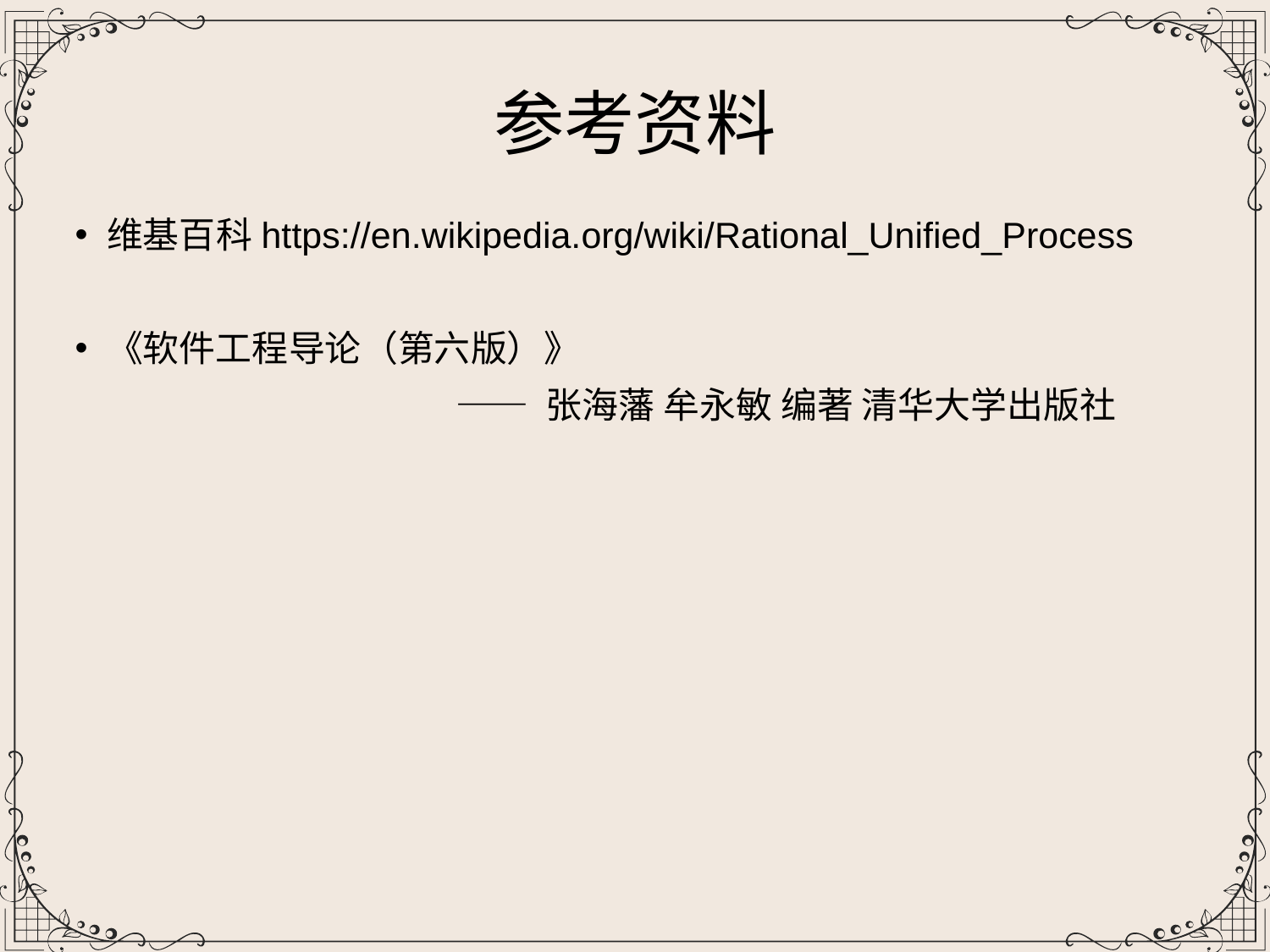

参考资料
维基百科https://en.wikipedia.org/wiki/Rational_Unified_Process

《软件工程导论（第六版）》
			—— 张海藩 牟永敏 编著 清华大学出版社